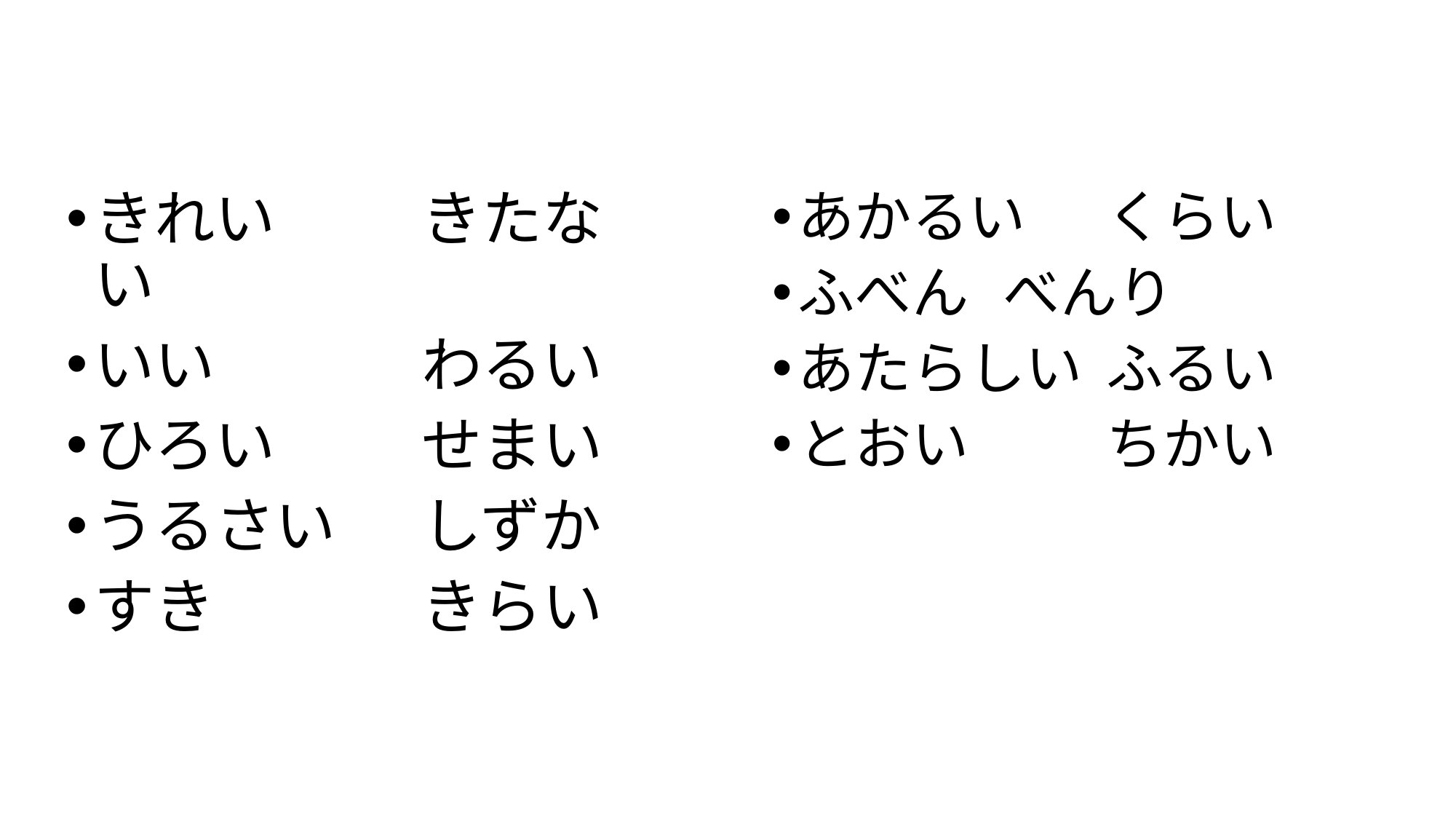

きれい		きたない
いい　		わるい
ひろい		せまい
うるさい	しずか
すき		きらい

あかるい		くらい
ふべん			べんり
あたらしい		ふるい
とおい　		ちかい